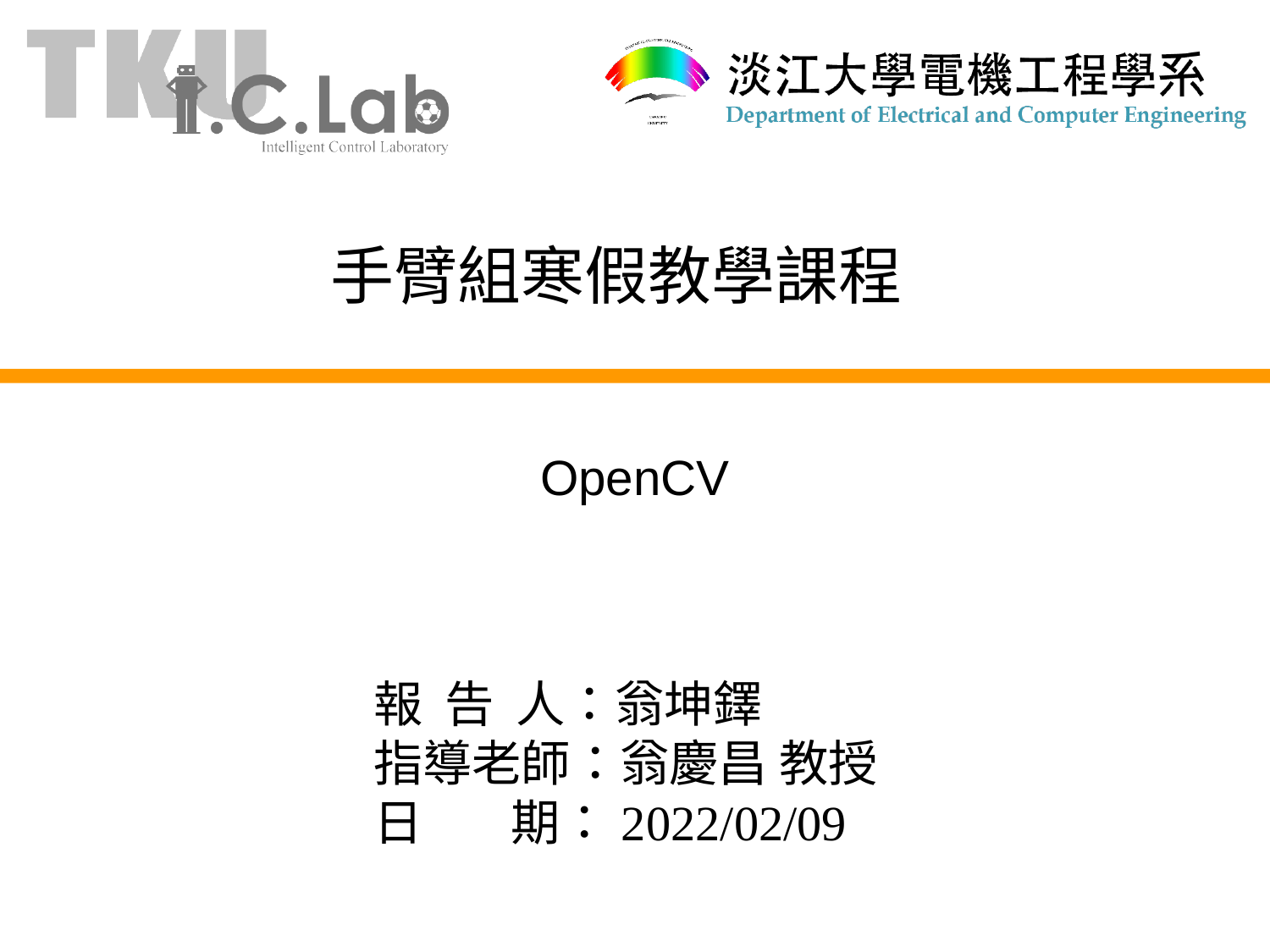

# 手臂組寒假教學課程
OpenCV
報  告  人：翁坤鐸
指導老師：翁慶昌 教授
日        期：2022/02/09